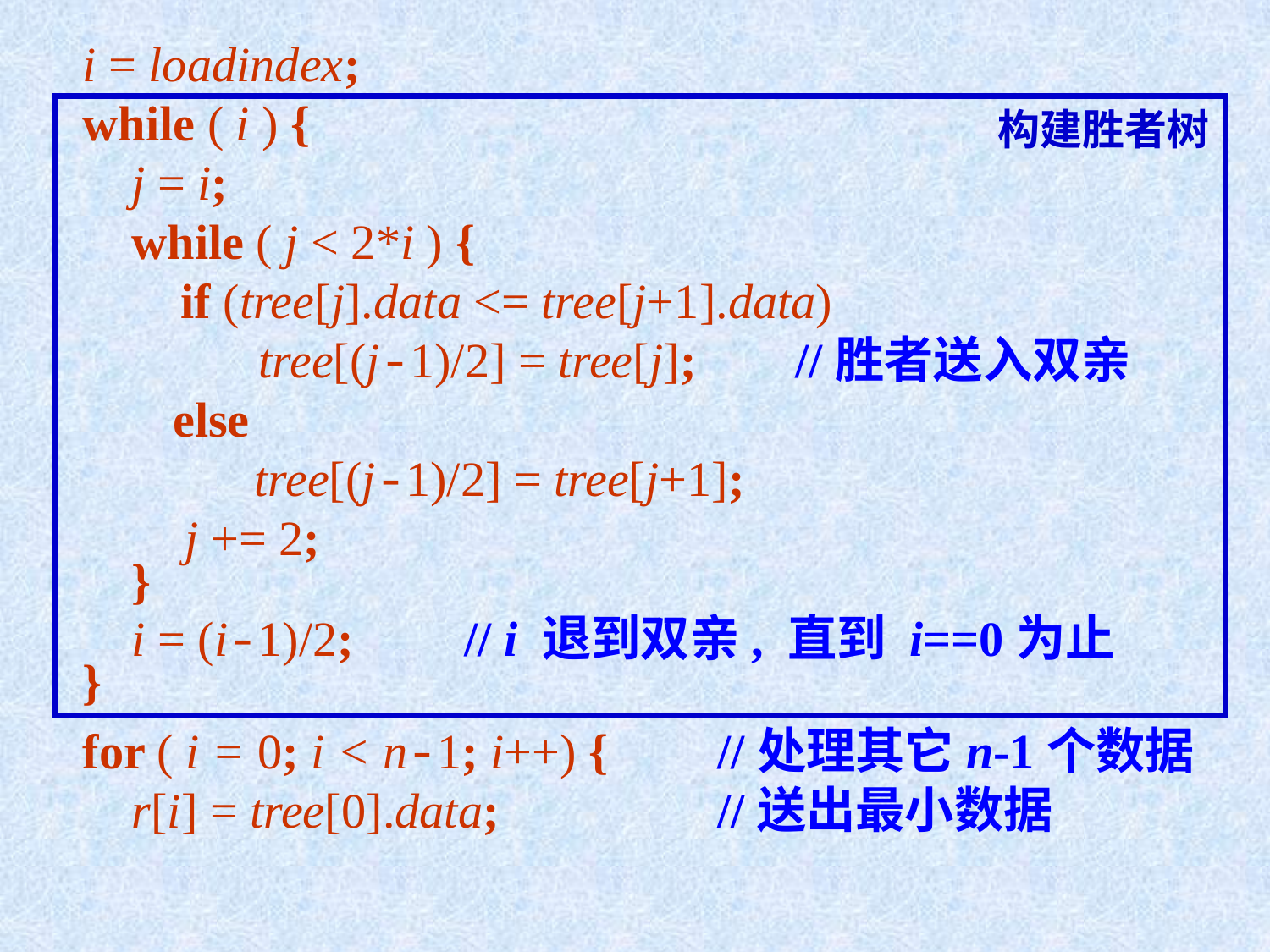

i = loadindex;
    while ( i ) {
        j = i;
        while ( j < 2*i ) {
            if (tree[j].data <= tree[j+1].data)
	        tree[(j-1)/2] = tree[j];	//胜者送入双亲
	 else
                  tree[(j-1)/2] = tree[j+1];
	  j += 2;
        }
        i = (i-1)/2;         // i 退到双亲, 直到 i==0为止
    }
    for ( i = 0; i < n-1; i++) {  	    //处理其它n-1个数据
        r[i] = tree[0].data;       	    //送出最小数据

构建胜者树